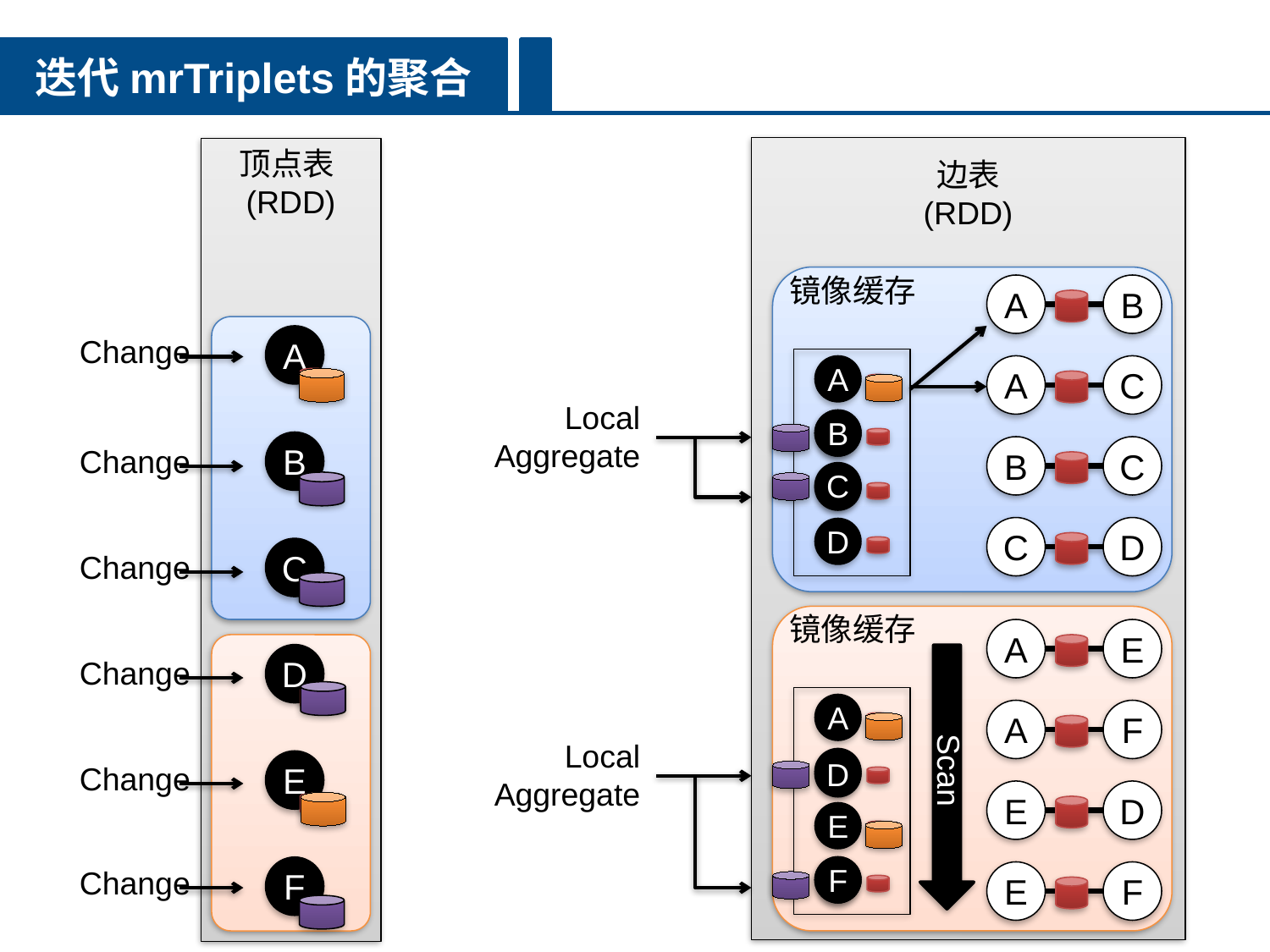

迭代mrTriplets的聚合

顶点表(RDD)

边表
(RDD)
镜像缓存

A
B

A
C

B
C

C
D

A
E

A
F

E
D

E
F

A

B

C

D

E

F

Change

A

Local
Aggregate

B

B

Change
C

C

D

Change

镜像缓存

Change

A

Local
Aggregate

D

Scan
D

Change

E

F

Change
F